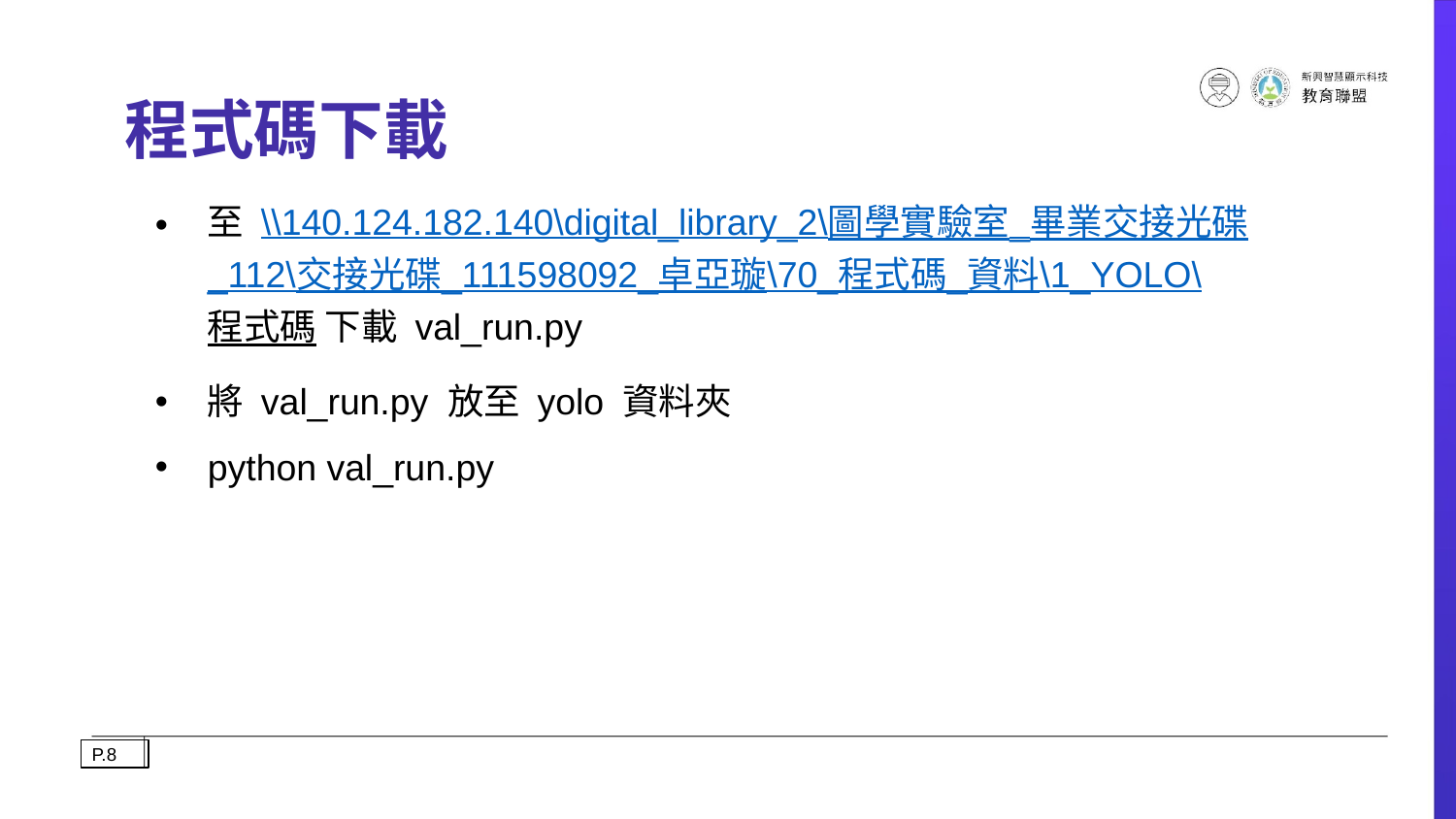

# 程式碼下載
至 \\140.124.182.140\digital_library_2\圖學實驗室_畢業交接光碟_112\交接光碟_111598092_卓亞璇\70_程式碼_資料\1_YOLO\程式碼 下載 val_run.py
將 val_run.py 放至 yolo 資料夾
python val_run.py
P.8